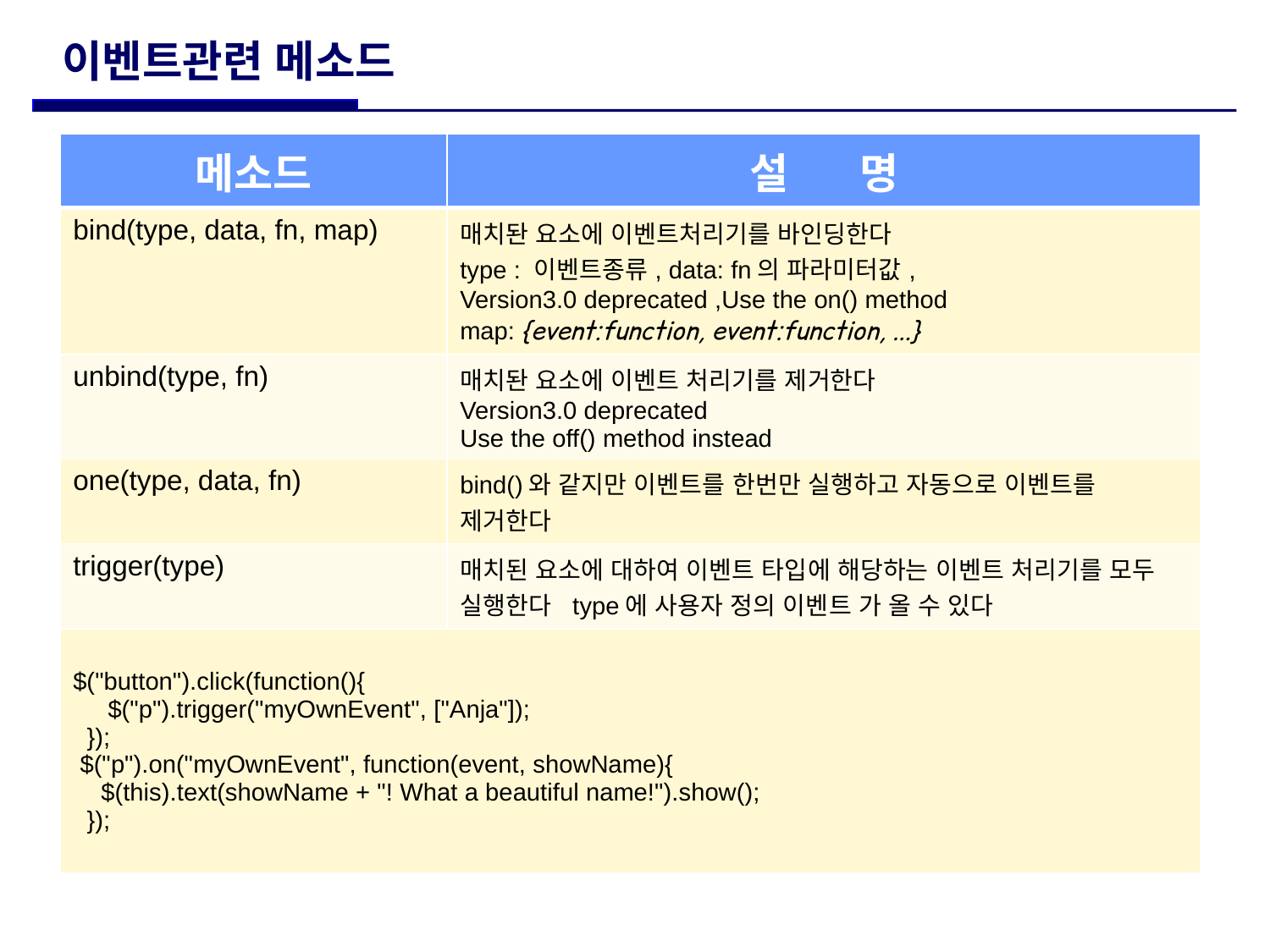

# 이벤트관련 메소드
| 메소드 | 설 명 |
| --- | --- |
| bind(type, data, fn, map) | 매치돤 요소에 이벤트처리기를 바인딩한다 type : 이벤트종류, data: fn의 파라미터값, Version3.0 deprecated ,Use the on() method map: {event:function, event:function, ...} |
| unbind(type, fn) | 매치돤 요소에 이벤트 처리기를 제거한다 Version3.0 deprecated Use the off() method instead |
| one(type, data, fn) | bind()와 같지만 이벤트를 한번만 실행하고 자동으로 이벤트를 제거한다 |
| trigger(type) | 매치된 요소에 대하여 이벤트 타입에 해당하는 이벤트 처리기를 모두 실행한다 type에 사용자 정의 이벤트 가 올 수 있다 |
| $("button").click(function(){ $("p").trigger("myOwnEvent", ["Anja"]); }); $("p").on("myOwnEvent", function(event, showName){ $(this).text(showName + "! What a beautiful name!").show(); }); |  |
 메소드2